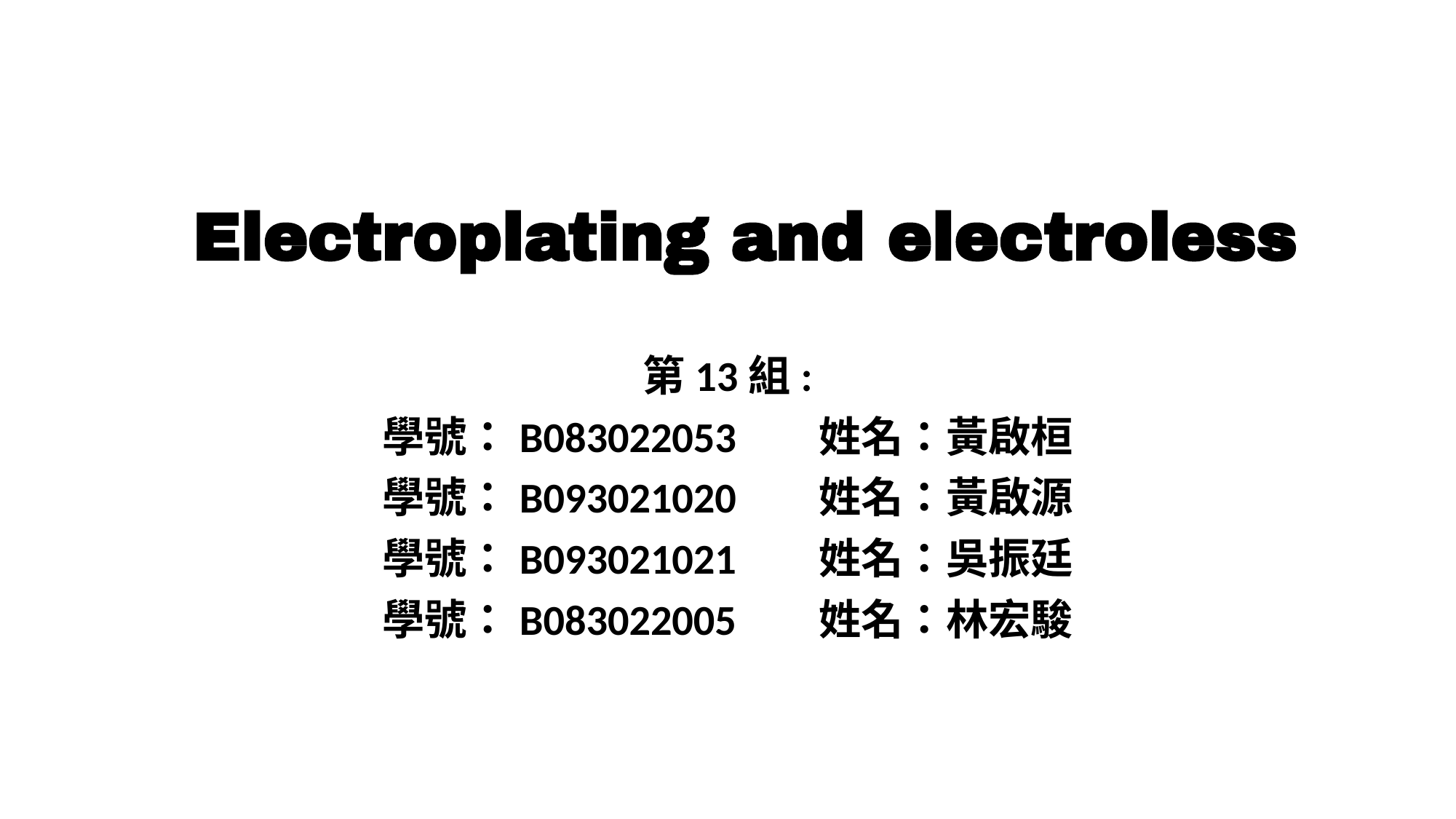

# Electroplating and electroless
第13組:
學號：B083022053	姓名：黃啟桓
學號：B093021020	姓名：黃啟源
學號：B093021021	姓名：吳振廷
學號：B083022005	姓名：林宏駿